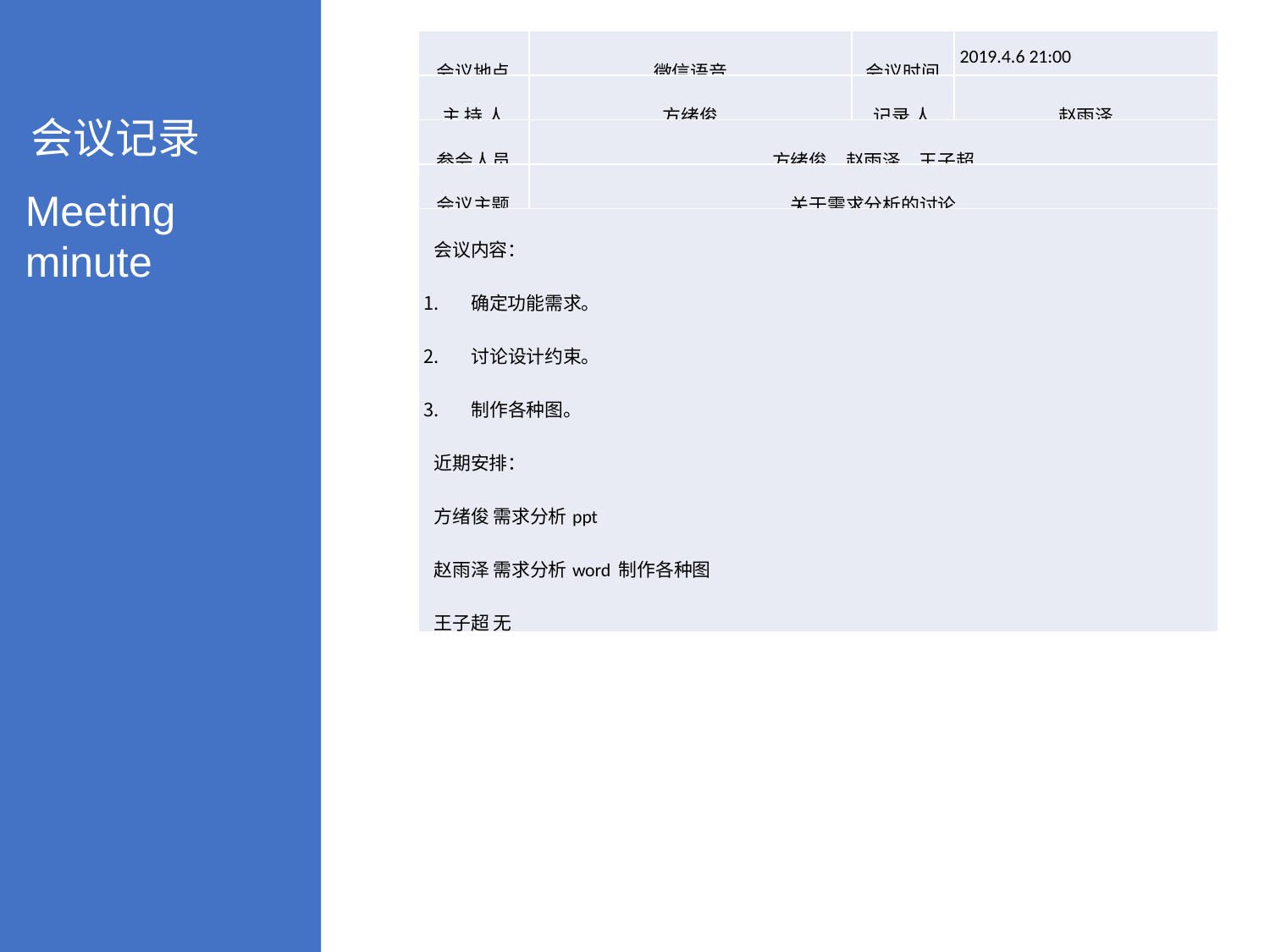

会议记录
Meeting minute
| 会议地点 | 微信语音 | 会议时间 | 2019.4.6 21:00 |
| --- | --- | --- | --- |
| 主 持 人 | 方绪俊 | 记录 人 | 赵雨泽 |
| 参会人员 | 方绪俊、赵雨泽、王子超 |  |  |
| 会议主题 | 关于需求分析的讨论 |  |  |
| 会议内容： 确定功能需求。 讨论设计约束。 制作各种图。 近期安排： 方绪俊 需求分析ppt 赵雨泽 需求分析word 制作各种图 王子超 无 |  |  |  |